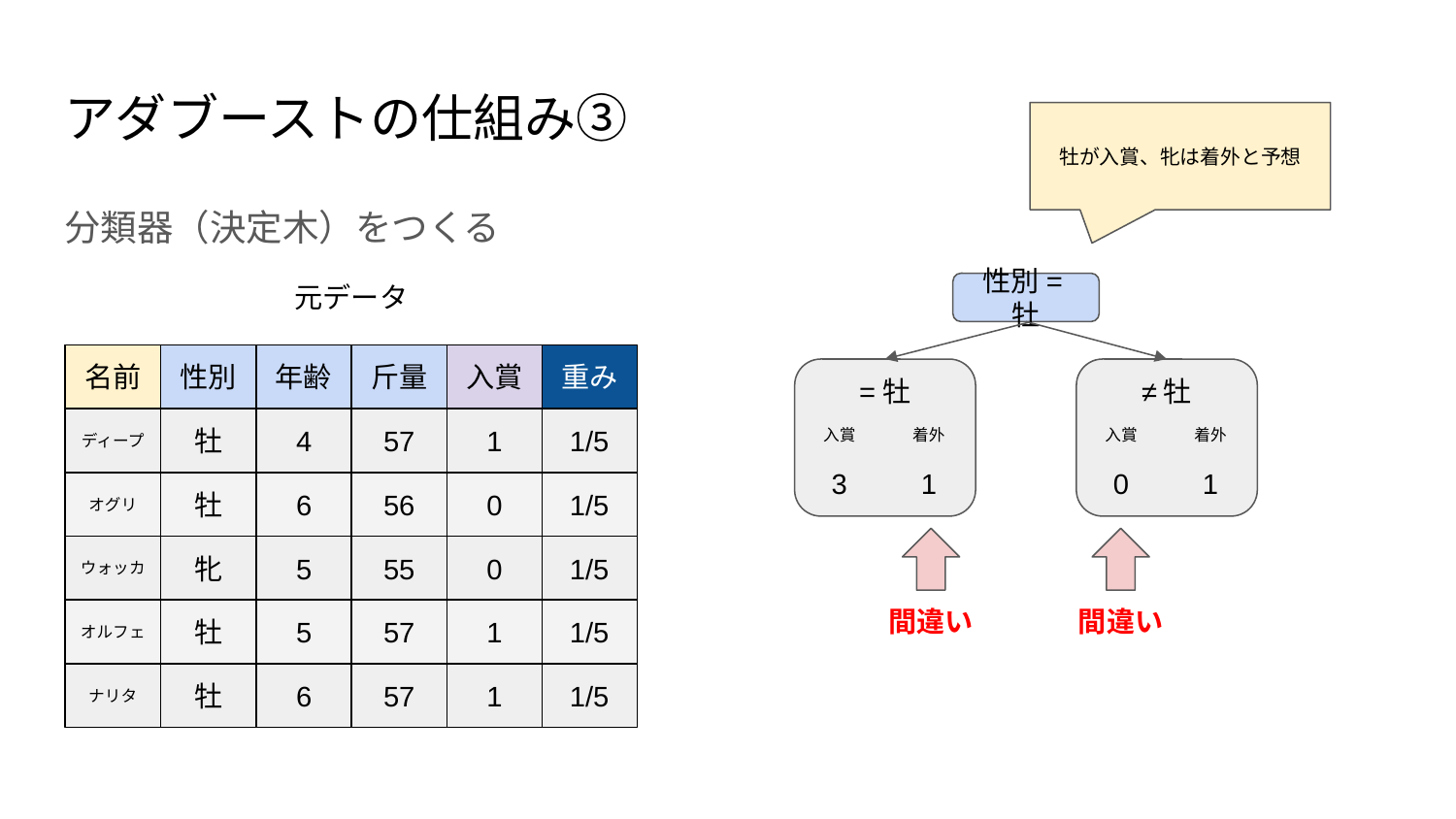

# アダブーストの仕組み③
牡が入賞、牝は着外と予想
分類器（決定木）をつくる
元データ
名前
性別
年齢
斤量
入賞
ディープ
牡
4
57
1
オグリ
牡
6
56
0
ウォッカ
牝
5
55
0
オルフェ
牡
5
57
1
ナリタ
牡
6
57
1
重み
1/5
1/5
1/5
1/5
1/5
性別=牡

=牡
入賞
着外
3
1

≠牡
入賞
着外
0
1

間違い
間違い